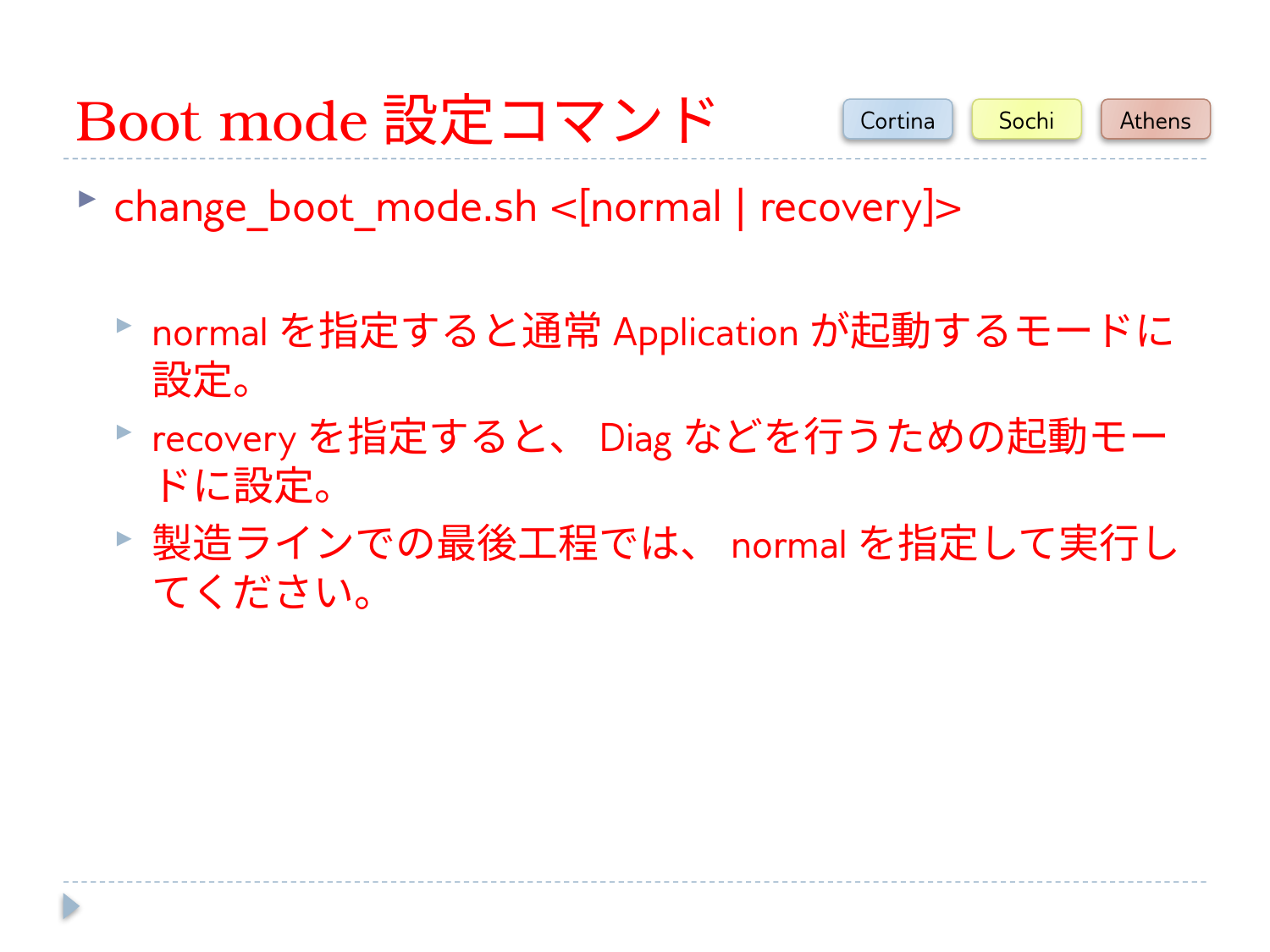

# Boot mode設定コマンド
Cortina
Sochi
Athens
change_boot_mode.sh <[normal | recovery]>

normalを指定すると通常Applicationが起動するモードに設定。
recoveryを指定すると、Diagなどを行うための起動モードに設定。
製造ラインでの最後工程では、normalを指定して実行してください。